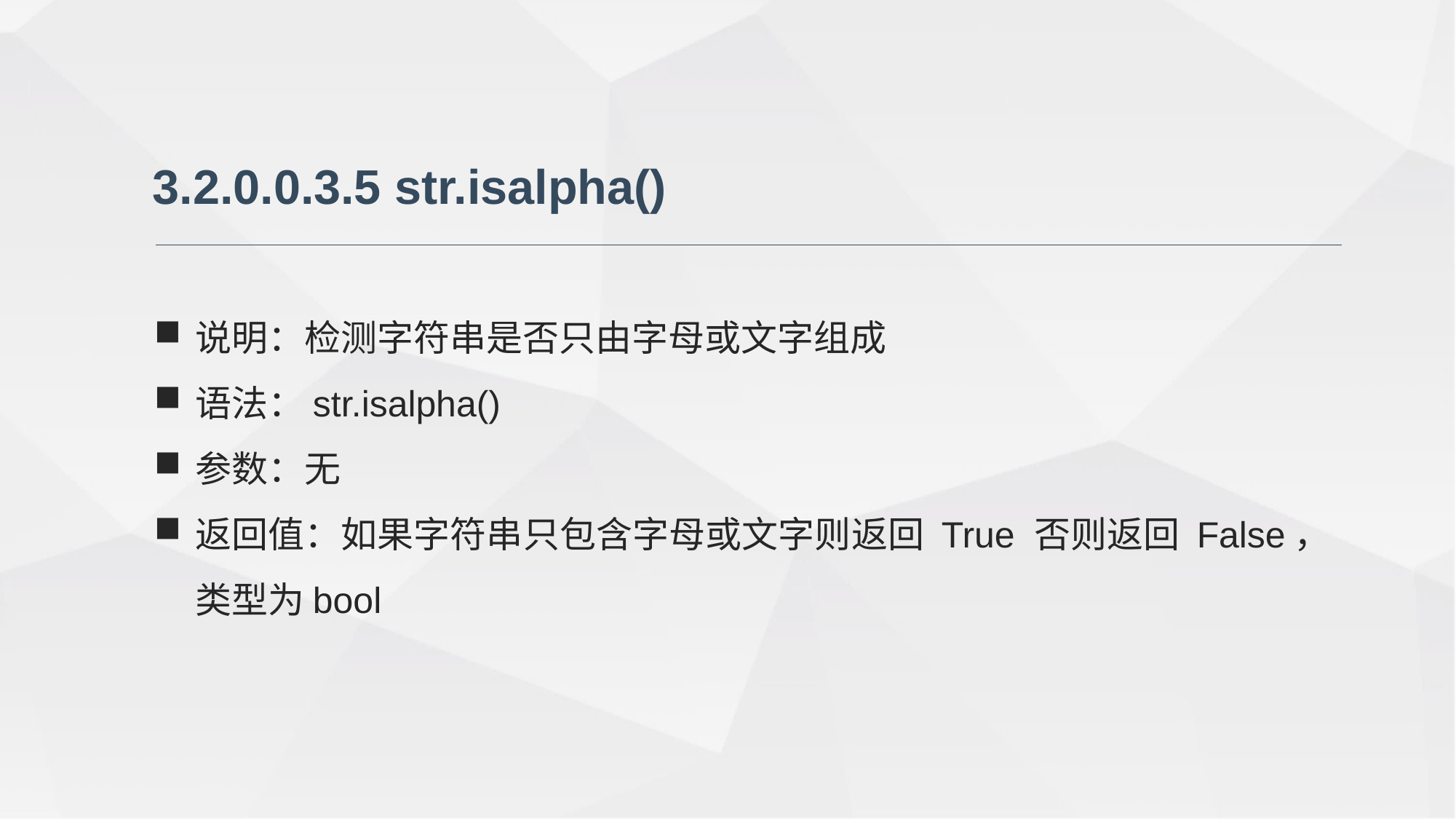

3.2.0.0.3.5 str.isalpha()
说明：检测字符串是否只由字母或文字组成
语法：str.isalpha()
参数：无
返回值：如果字符串只包含字母或文字则返回 True 否则返回 False，类型为bool